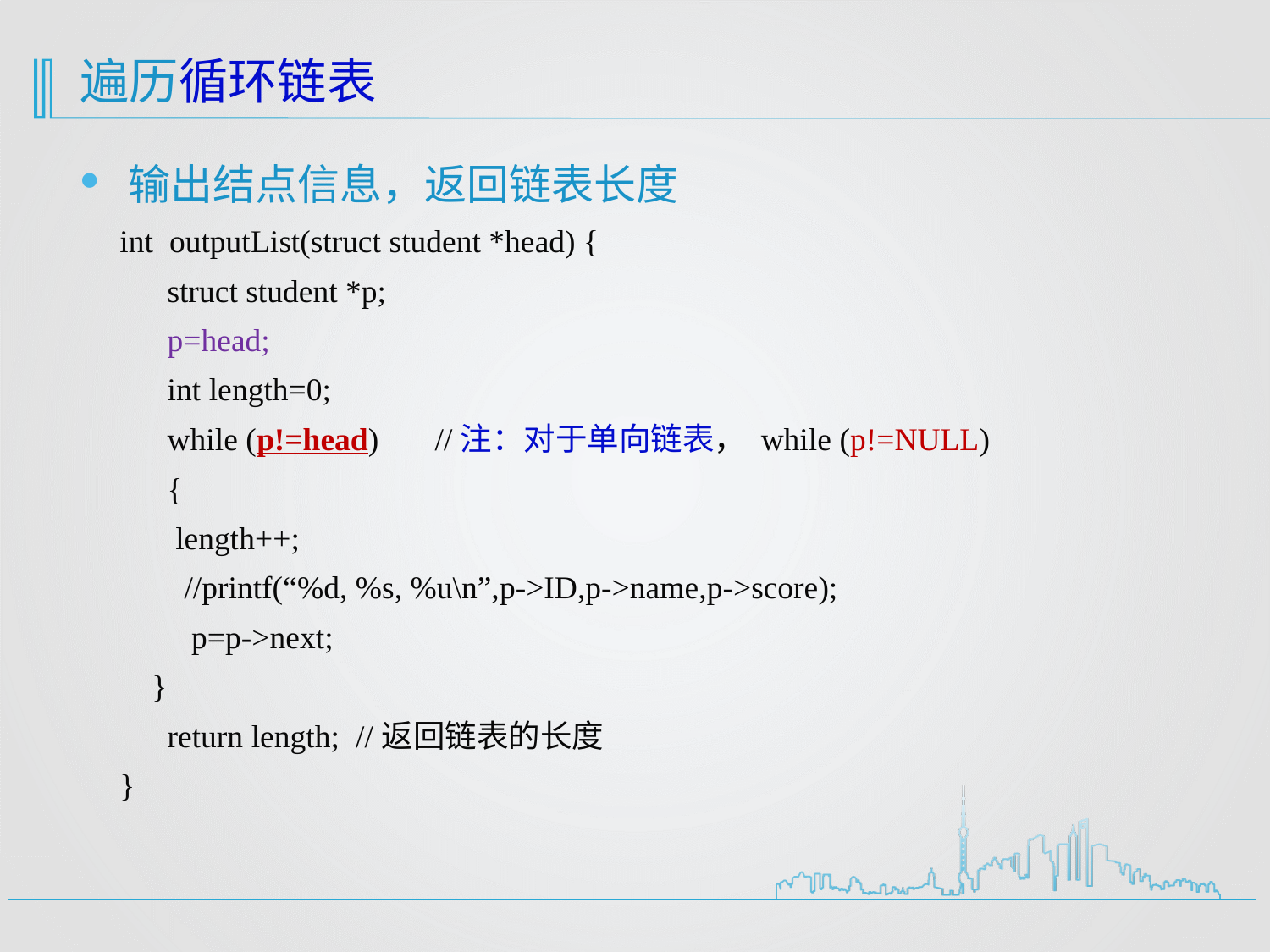

# 遍历循环链表
输出结点信息，返回链表长度
int  outputList(struct student *head) {
	struct student *p;
	p=head;
	int length=0;
	while (p!=head)       //注：对于单向链表， while (p!=NULL)
	{
	 length++;
        //printf(“%d, %s, %u\n”,p->ID,p->name,p->score);
	   p=p->next;
    }
	return length;  //返回链表的长度
}